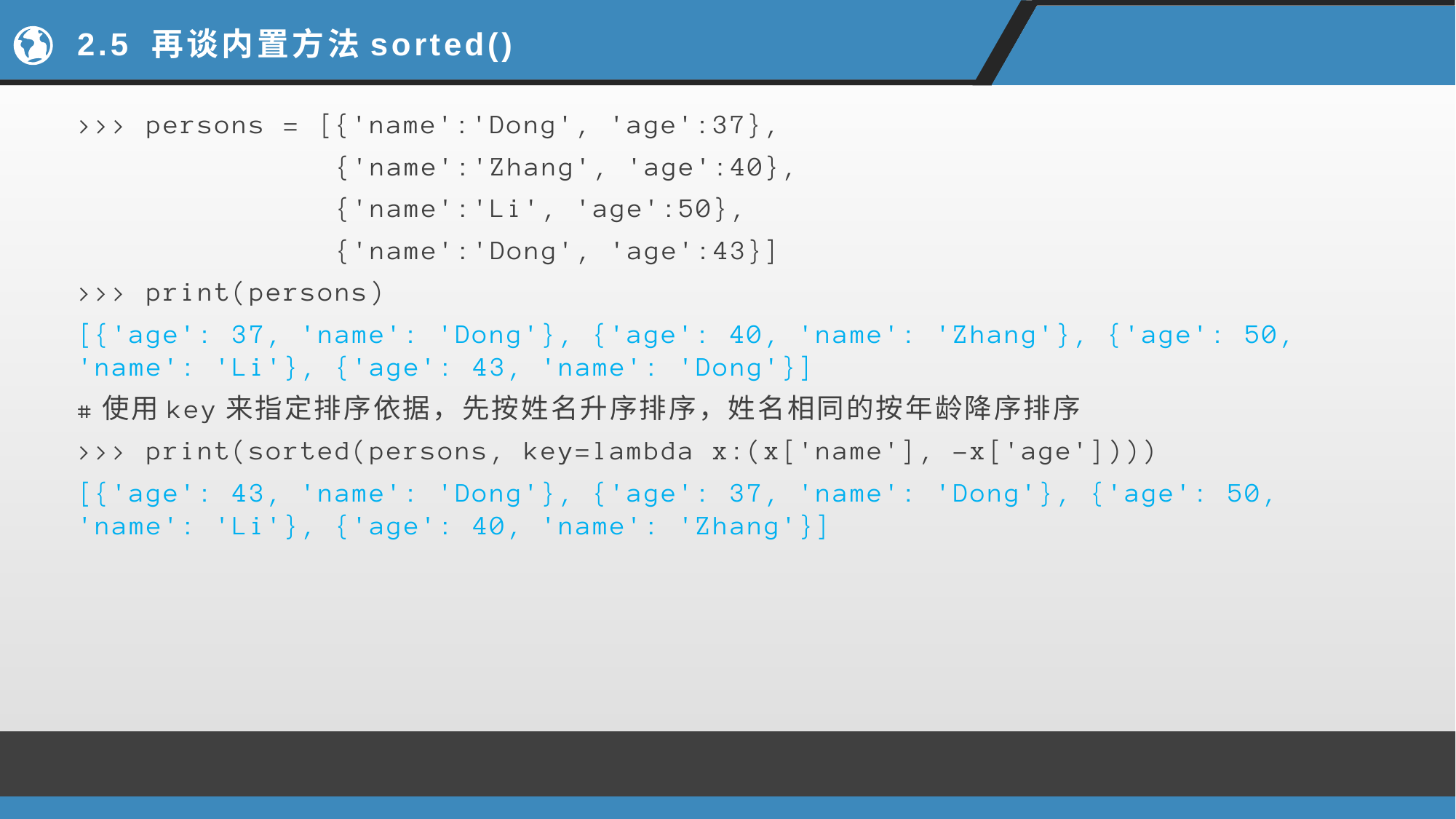

# 2.5 再谈内置方法sorted()

>>> persons = [{'name':'Dong', 'age':37},
               {'name':'Zhang', 'age':40},
               {'name':'Li', 'age':50},
               {'name':'Dong', 'age':43}]
>>> print(persons)
[{'age': 37, 'name': 'Dong'}, {'age': 40, 'name': 'Zhang'}, {'age': 50, 'name': 'Li'}, {'age': 43, 'name': 'Dong'}]
#使用key来指定排序依据，先按姓名升序排序，姓名相同的按年龄降序排序
>>> print(sorted(persons, key=lambda x:(x['name'], -x['age'])))
[{'age': 43, 'name': 'Dong'}, {'age': 37, 'name': 'Dong'}, {'age': 50, 'name': 'Li'}, {'age': 40, 'name': 'Zhang'}]